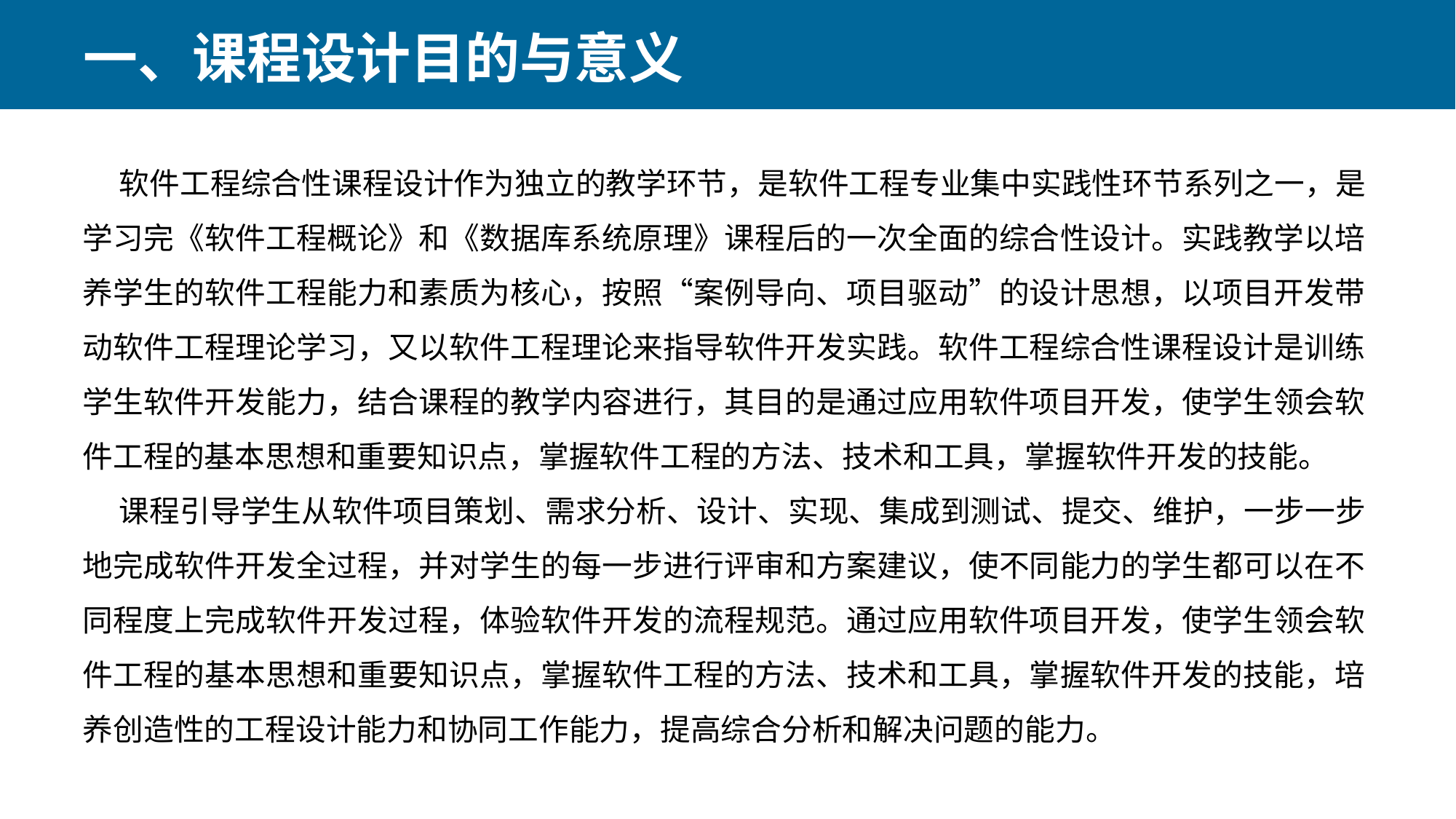

一、课程设计目的与意义
软件工程综合性课程设计作为独立的教学环节，是软件工程专业集中实践性环节系列之一，是学习完《软件工程概论》和《数据库系统原理》课程后的一次全面的综合性设计。实践教学以培养学生的软件工程能力和素质为核心，按照“案例导向、项目驱动”的设计思想，以项目开发带动软件工程理论学习，又以软件工程理论来指导软件开发实践。软件工程综合性课程设计是训练学生软件开发能力，结合课程的教学内容进行，其目的是通过应用软件项目开发，使学生领会软件工程的基本思想和重要知识点，掌握软件工程的方法、技术和工具，掌握软件开发的技能。
课程引导学生从软件项目策划、需求分析、设计、实现、集成到测试、提交、维护，一步一步地完成软件开发全过程，并对学生的每一步进行评审和方案建议，使不同能力的学生都可以在不同程度上完成软件开发过程，体验软件开发的流程规范。通过应用软件项目开发，使学生领会软件工程的基本思想和重要知识点，掌握软件工程的方法、技术和工具，掌握软件开发的技能，培养创造性的工程设计能力和协同工作能力，提高综合分析和解决问题的能力。